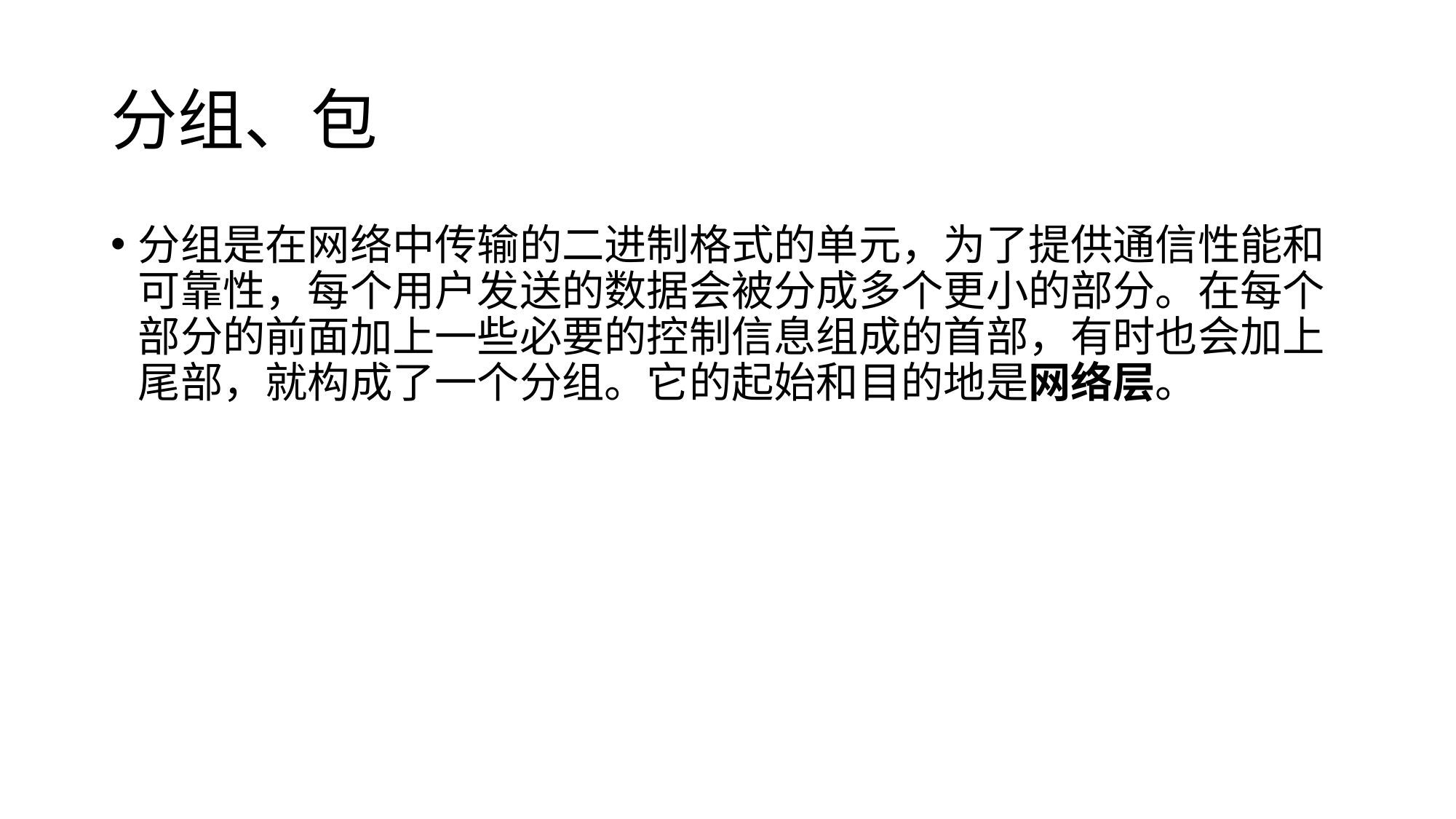

# 分组、包
分组是在网络中传输的二进制格式的单元，为了提供通信性能和可靠性，每个用户发送的数据会被分成多个更小的部分。在每个部分的前面加上一些必要的控制信息组成的首部，有时也会加上尾部，就构成了一个分组。它的起始和目的地是网络层。